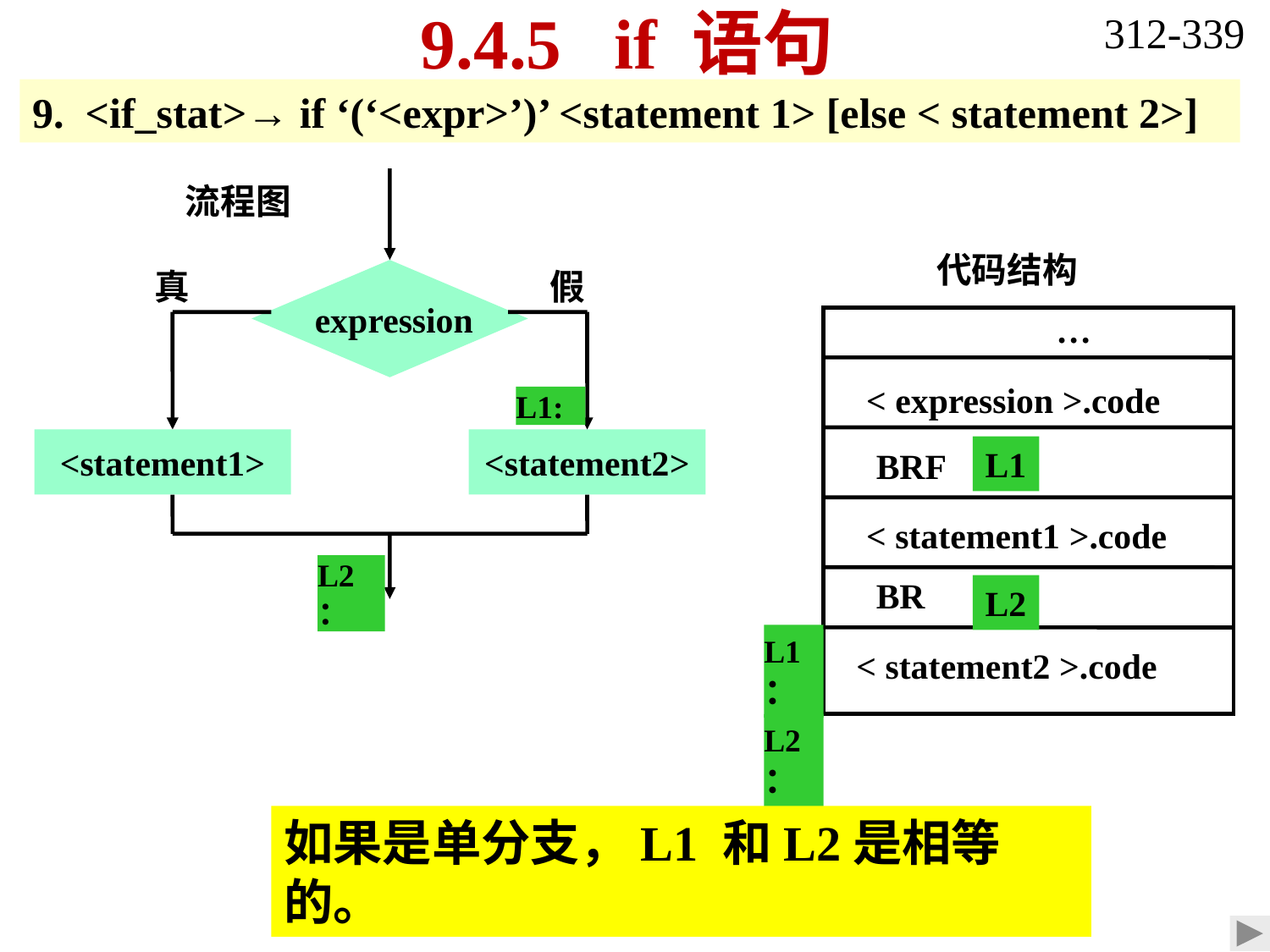

# 9.4.5   if 语句
312-339
9.  <if_stat>→ if ‘(‘<expr>’)’ <statement 1> [else < statement 2>]

真
 expression
假

<statement1>
<statement2>

流程图
代码结构
…

< expression >.code
L1:

L1
BRF

< statement1 >.code
L2：

BR
L2
L1：

< statement2 >.code
L2：
如果是单分支，L1 和L2是相等的。